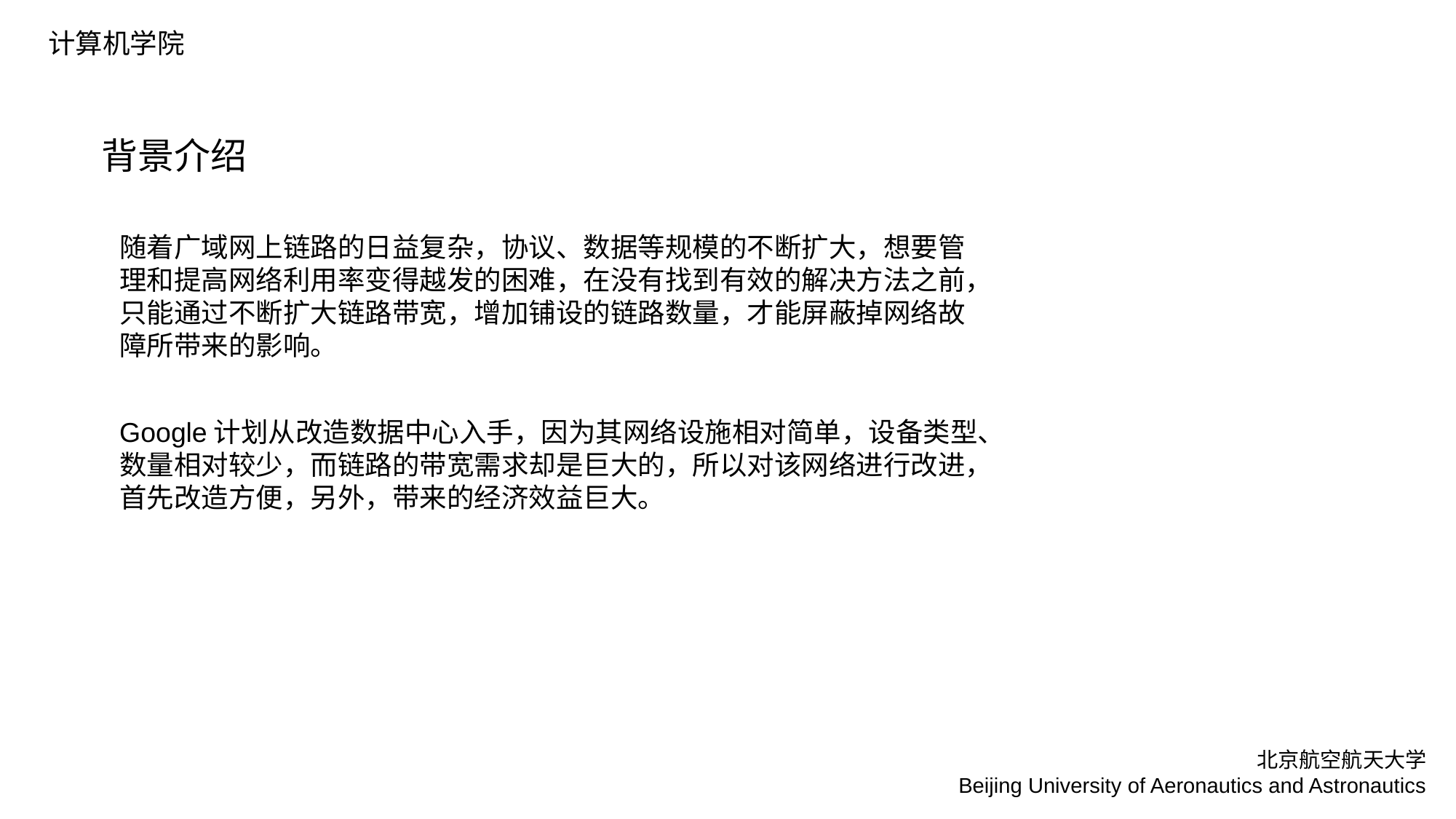

背景介绍
随着广域网上链路的日益复杂，协议、数据等规模的不断扩大，想要管理和提高网络利用率变得越发的困难，在没有找到有效的解决方法之前，只能通过不断扩大链路带宽，增加铺设的链路数量，才能屏蔽掉网络故障所带来的影响。
Google计划从改造数据中心入手，因为其网络设施相对简单，设备类型、数量相对较少，而链路的带宽需求却是巨大的，所以对该网络进行改进，首先改造方便，另外，带来的经济效益巨大。